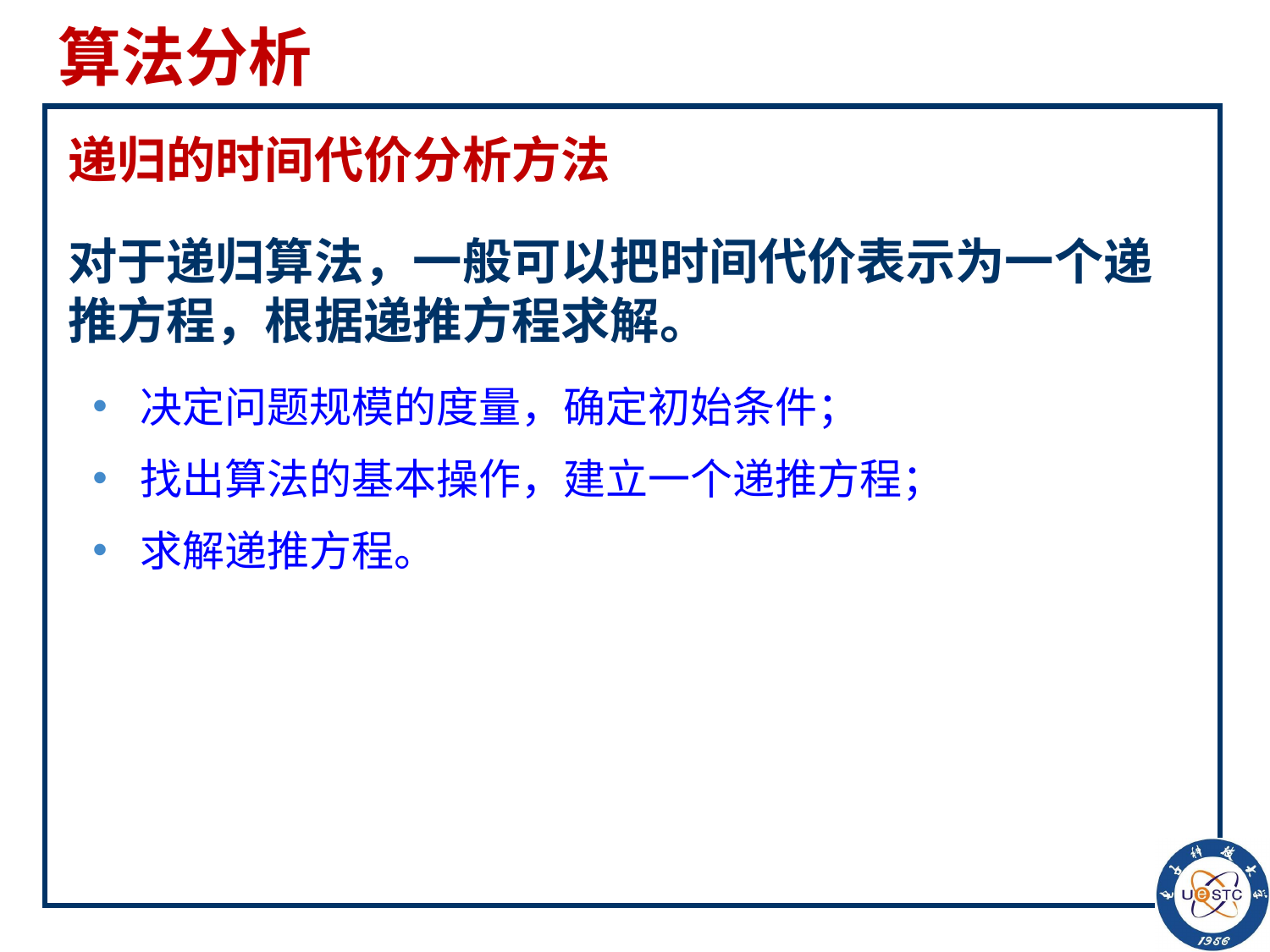

# 算法分析
递归的时间代价分析方法
对于递归算法，一般可以把时间代价表示为一个递推方程，根据递推方程求解。
决定问题规模的度量，确定初始条件；
找出算法的基本操作，建立一个递推方程；
求解递推方程。